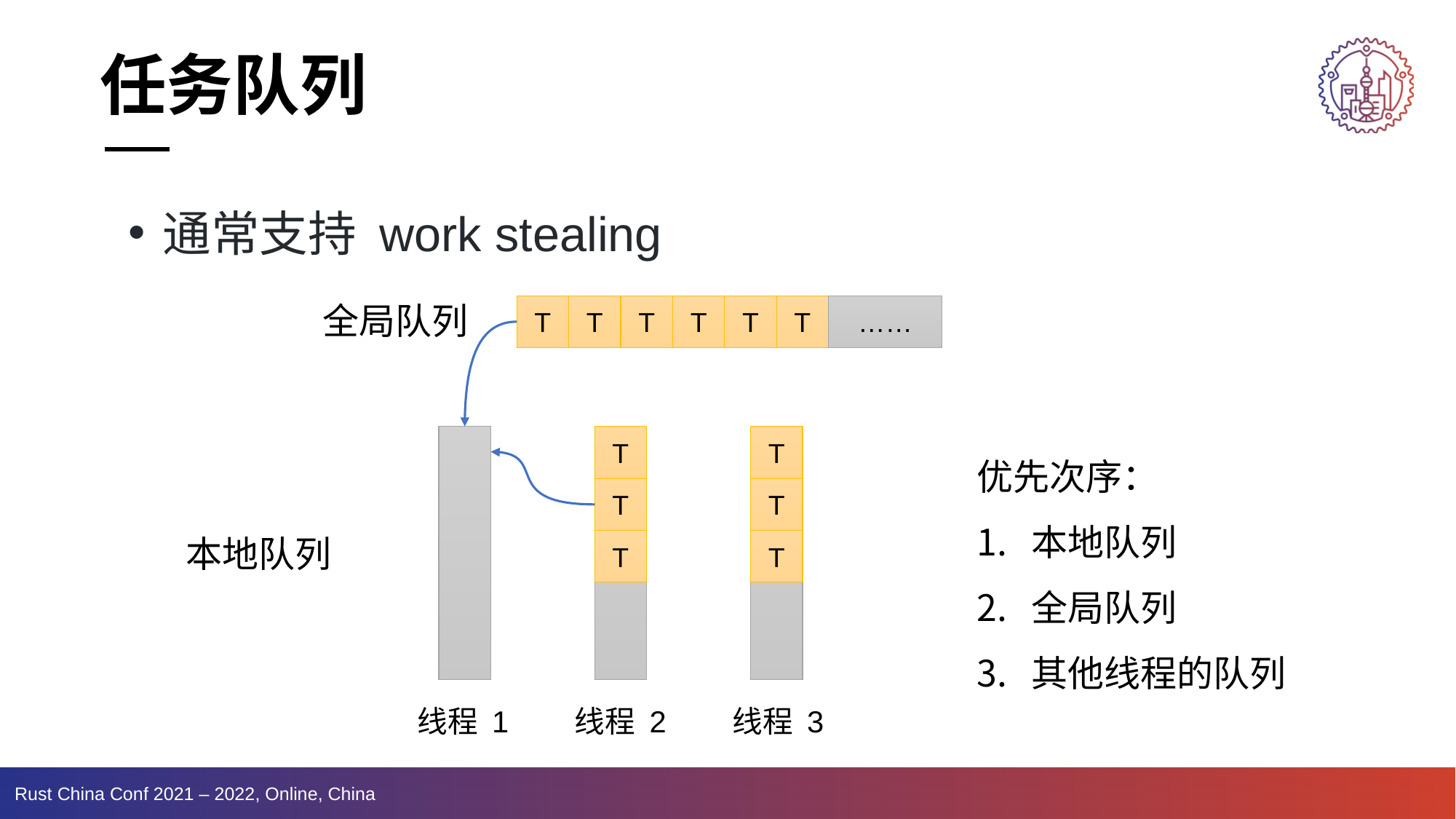

任务队列
通常支持 work stealing

全局队列
T
T
T
T
……
T
T

优先次序：
本地队列
全局队列
其他线程的队列

T

T
T
T
本地队列
T
T
线程 1
线程 2
线程 3